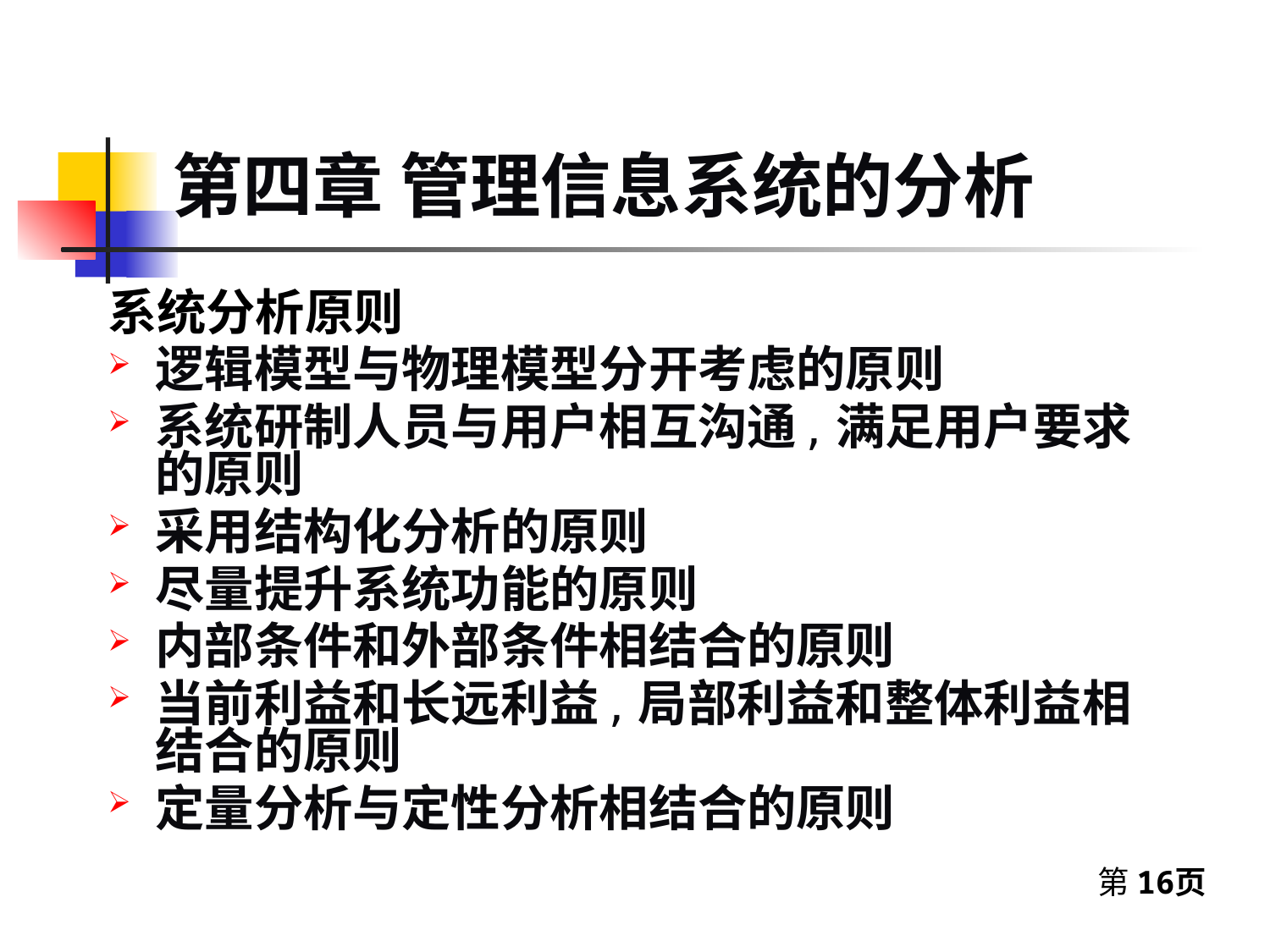

第四章 管理信息系统的分析
系统分析原则
逻辑模型与物理模型分开考虑的原则
系统研制人员与用户相互沟通,满足用户要求的原则
采用结构化分析的原则
尽量提升系统功能的原则
内部条件和外部条件相结合的原则
当前利益和长远利益,局部利益和整体利益相结合的原则
定量分析与定性分析相结合的原则